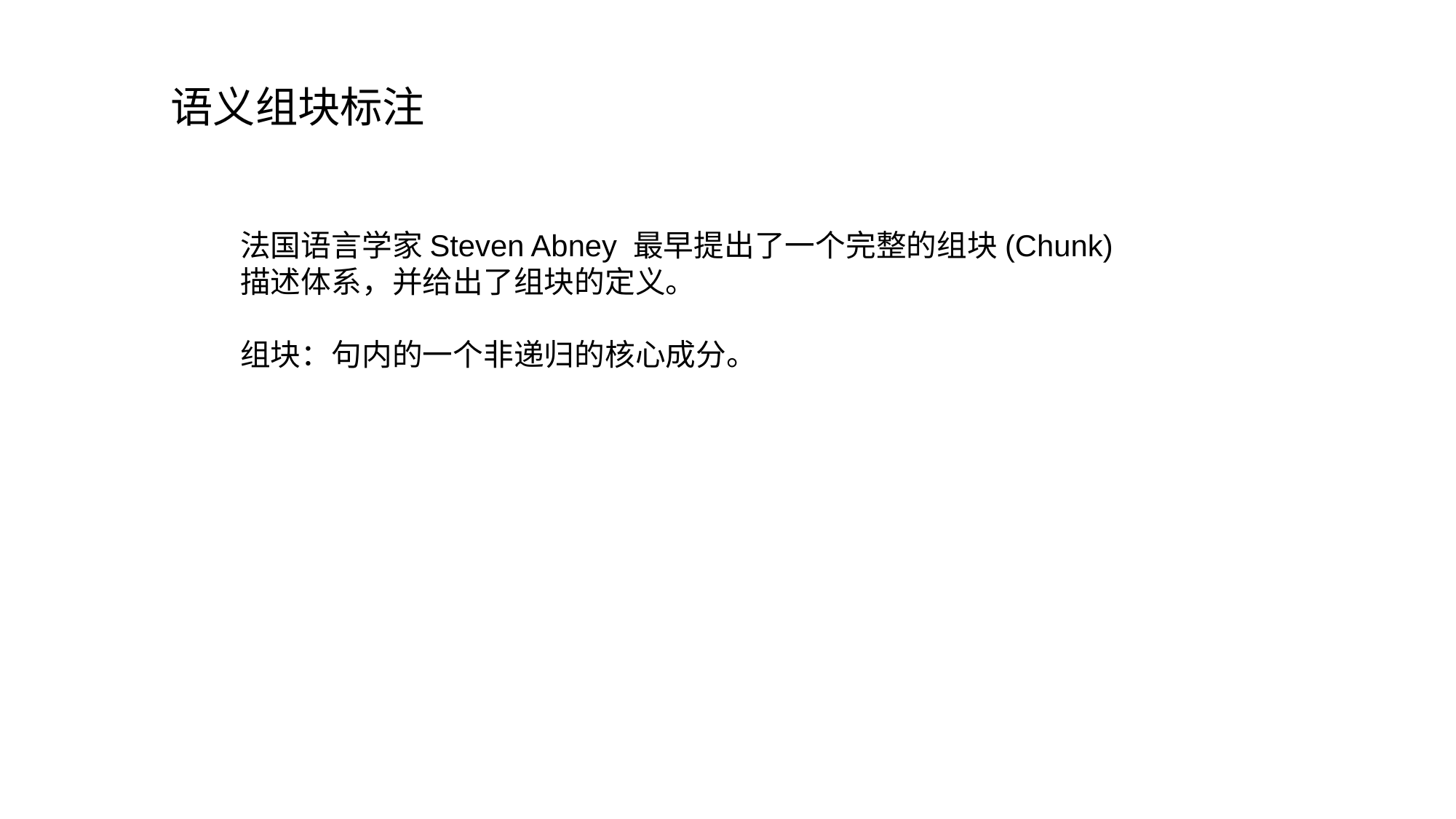

语义组块标注
法国语言学家Steven Abney 最早提出了一个完整的组块(Chunk)描述体系，并给出了组块的定义。

组块：句内的一个非递归的核心成分。